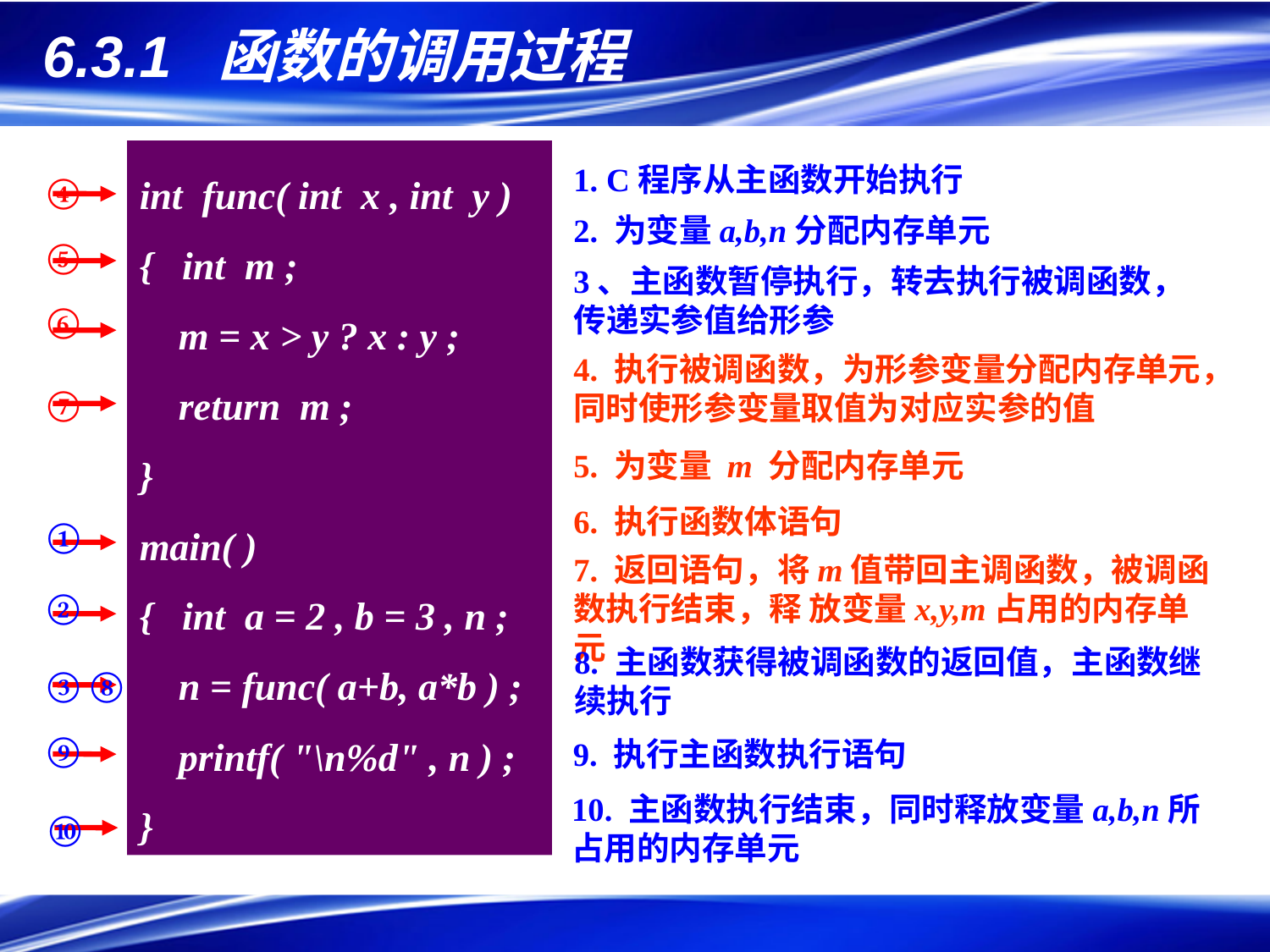

# 6.3.1  函数的调用过程
int  func( int  x , int  y )
{   int  m ;
    m = x > y ? x : y ;
    return  m ;
}
main( )
{   int  a = 2 , b = 3 , n ;
    n = func( a+b, a*b ) ;
    printf( "\n%d" , n ) ;
}
1. C程序从主函数开始执行
④

2. 为变量a,b,n分配内存单元
⑤
3、主函数暂停执行，转去执行被调函数，传递实参值给形参

⑥

4. 执行被调函数，为形参变量分配内存单元，同时使形参变量取值为对应实参的值
⑦

5. 为变量 m 分配内存单元
6. 执行函数体语句
①

7. 返回语句，将m值带回主调函数，被调函数执行结束，释 放变量x,y,m占用的内存单元
②

8. 主函数获得被调函数的返回值，主函数继续执行
③
⑧

⑨
9. 执行主函数执行语句

10. 主函数执行结束，同时释放变量a,b,n所占用的内存单元
⑩